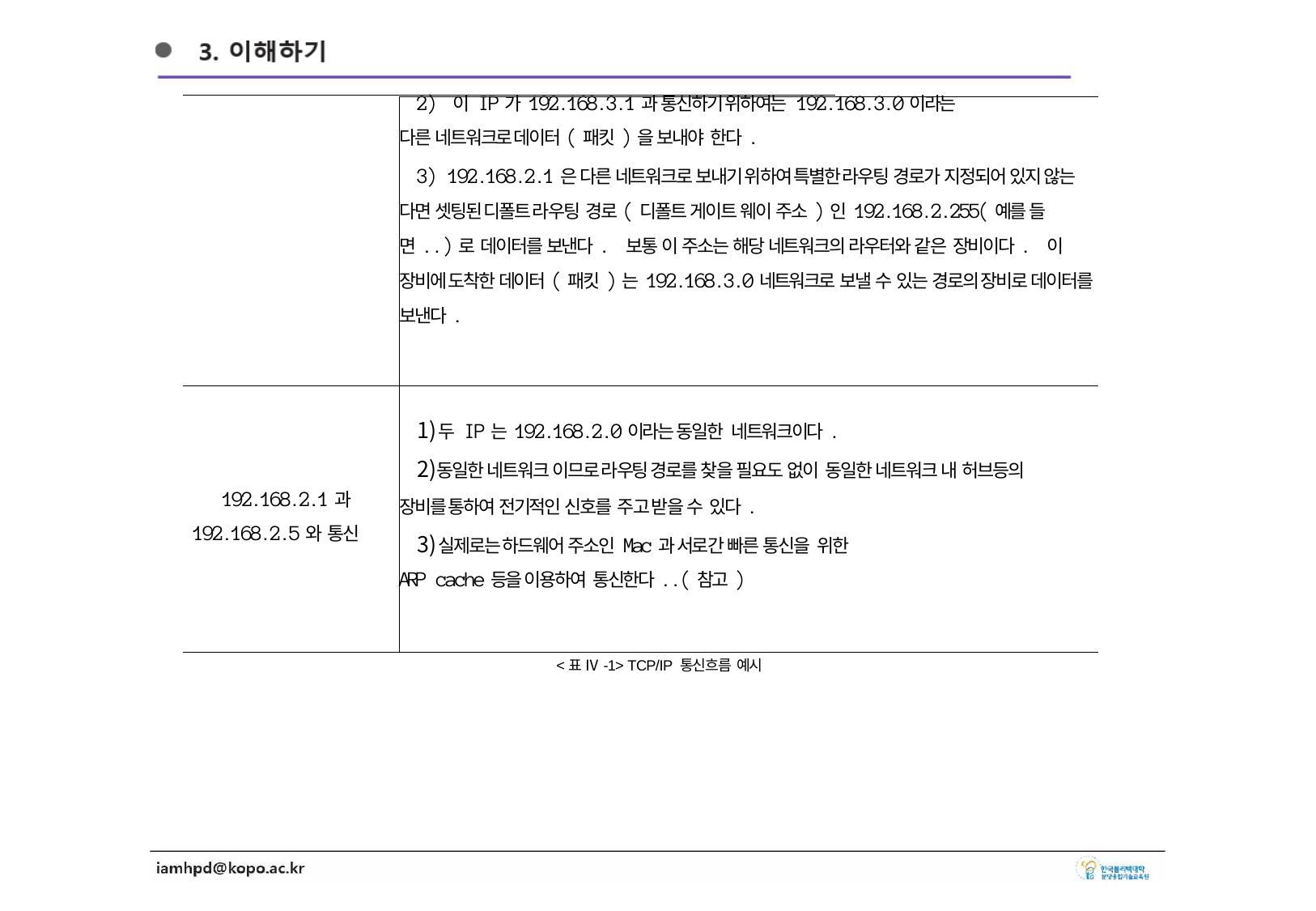

|  | 2) 이 IP가 192.168.3.1과 통신하기 위하여는 192.168.3.0이라는 다른 네트워크로 데이터(패킷)을 보내야 한다. 3) 192.168.2.1은 다른 네트워크로 보내기 위하여 특별한 라우팅 경로가 지정되어 있지 않는 다면 셋팅된 디폴트 라우팅 경로(디폴트 게이트 웨이 주소)인 192.168.2.255(예를 들면..)로 데이터를 보낸다. 보통 이 주소는 해당 네트워크의 라우터와 같은 장비이다. 이 장비에 도착한 데이터(패킷)는 192.168.3.0네트워크로 보낼 수 있는 경로의 장비로 데이터를 보낸다. |
| --- | --- |
| 192.168.2.1과 192.168.2.5와 통신 | 두 IP는 192.168.2.0이라는 동일한 네트워크이다. 동일한 네트워크 이므로 라우팅 경로를 찾을 필요도 없이 동일한 네트워크 내 허브등의 장비를 통하여 전기적인 신호를 주고 받을 수 있다. 실제로는 하드웨어 주소인 Mac과 서로간 빠른 통신을 위한 ARP cache등을 이용하여 통신한다..(참고) |
<표 Ⅳ-1> TCP/IP 통신흐름 예시